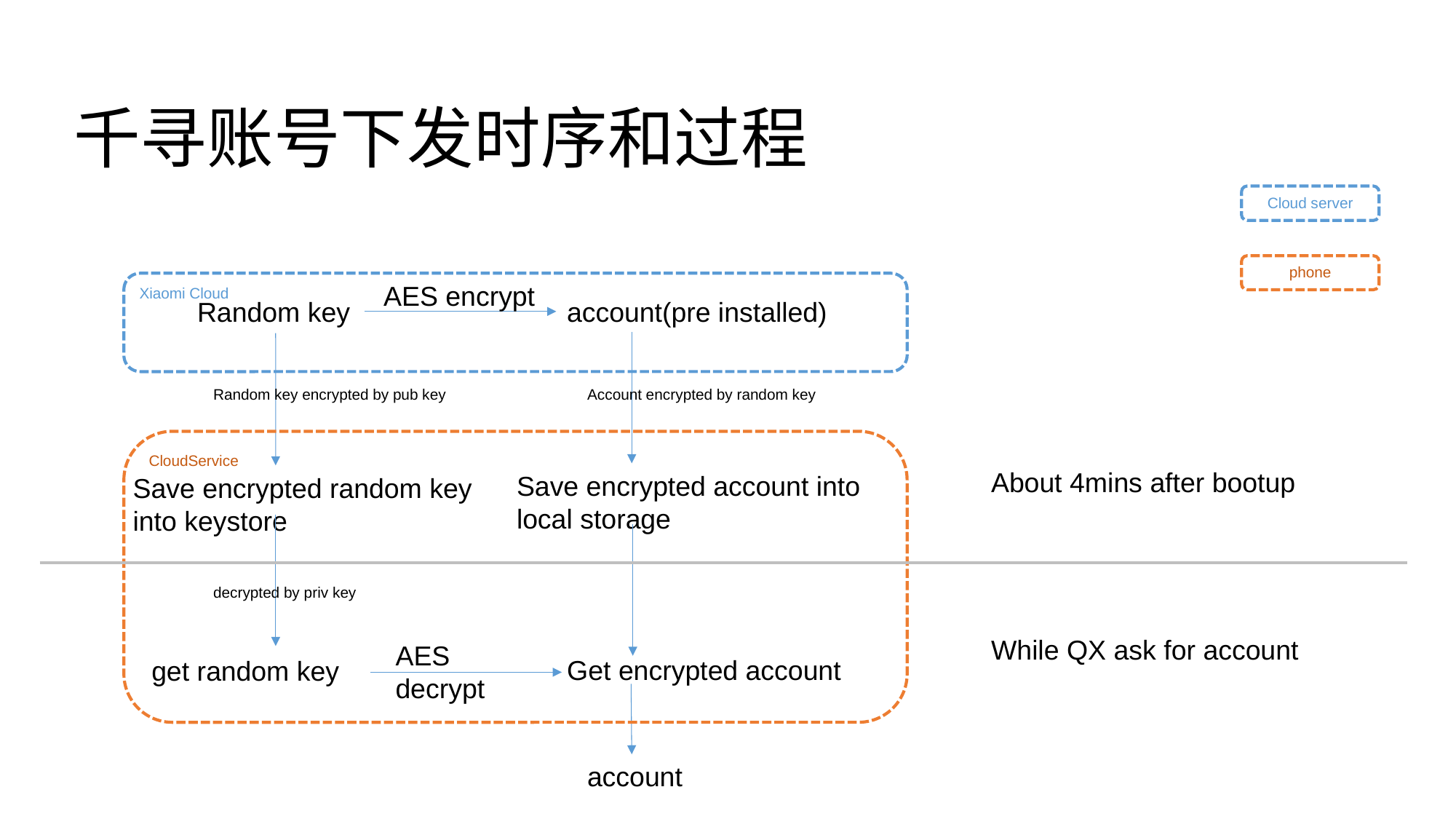

# 千寻账号下发时序和过程
Cloud server
phone
Xiaomi Cloud
AES encrypt
Random key
account(pre installed)
Random key encrypted by pub key
Account encrypted by random key
CloudService
About 4mins after bootup
Save encrypted account into local storage
Save encrypted random key into keystore
decrypted by priv key
While QX ask for account
AES decrypt
Get encrypted account
get random key
account